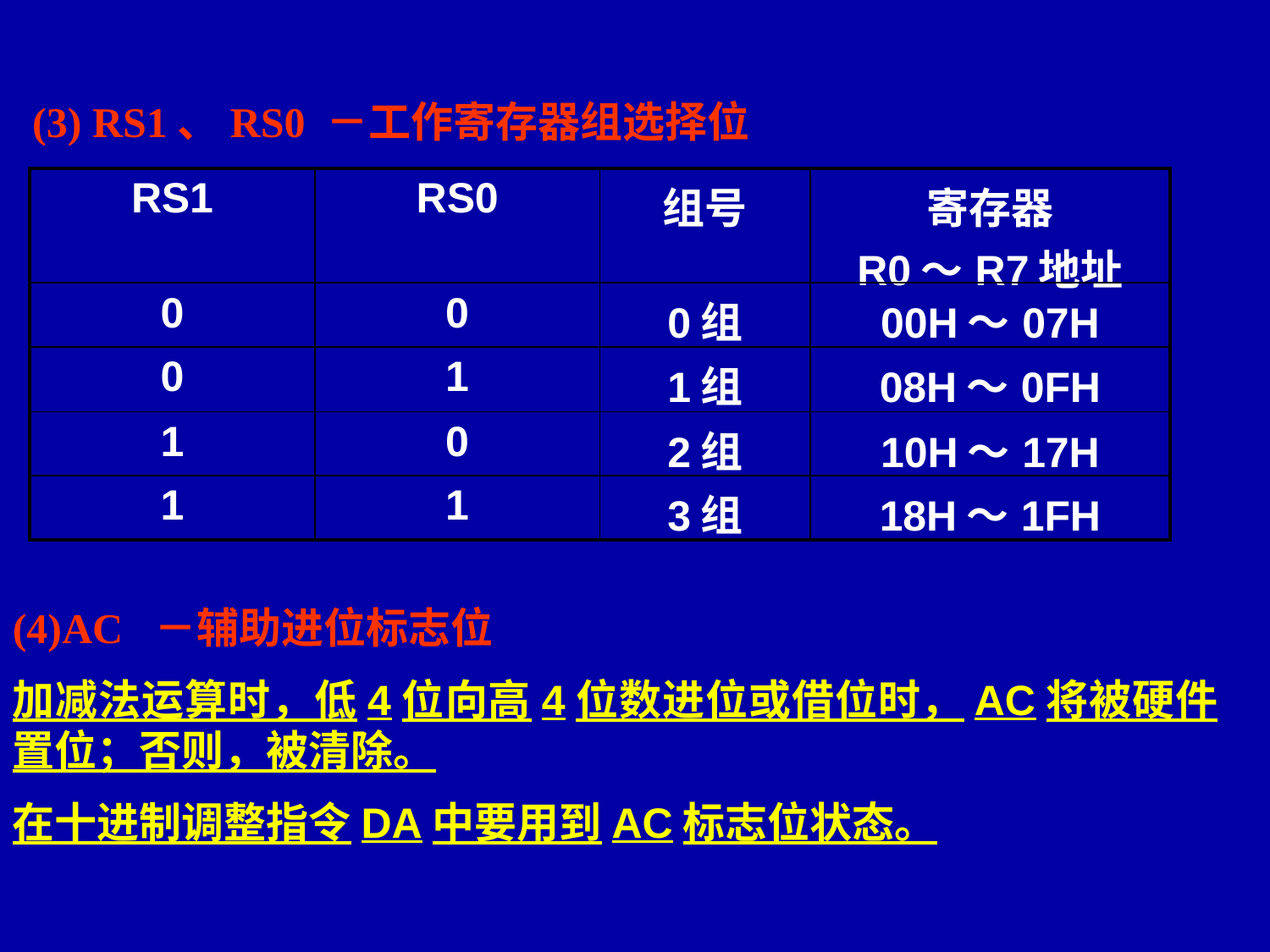

(3) RS1、RS0 －工作寄存器组选择位
| RS1 | RS0 | 组号 | 寄存器 R0～R7地址 |
| --- | --- | --- | --- |
| 0 | 0 | 0组 | 00H～07H |
| 0 | 1 | 1组 | 08H～0FH |
| 1 | 0 | 2组 | 10H～17H |
| 1 | 1 | 3组 | 18H～1FH |
(4)AC  －辅助进位标志位
加减法运算时，低4位向高4位数进位或借位时，AC将被硬件置位；否则，被清除。
在十进制调整指令DA中要用到AC标志位状态。